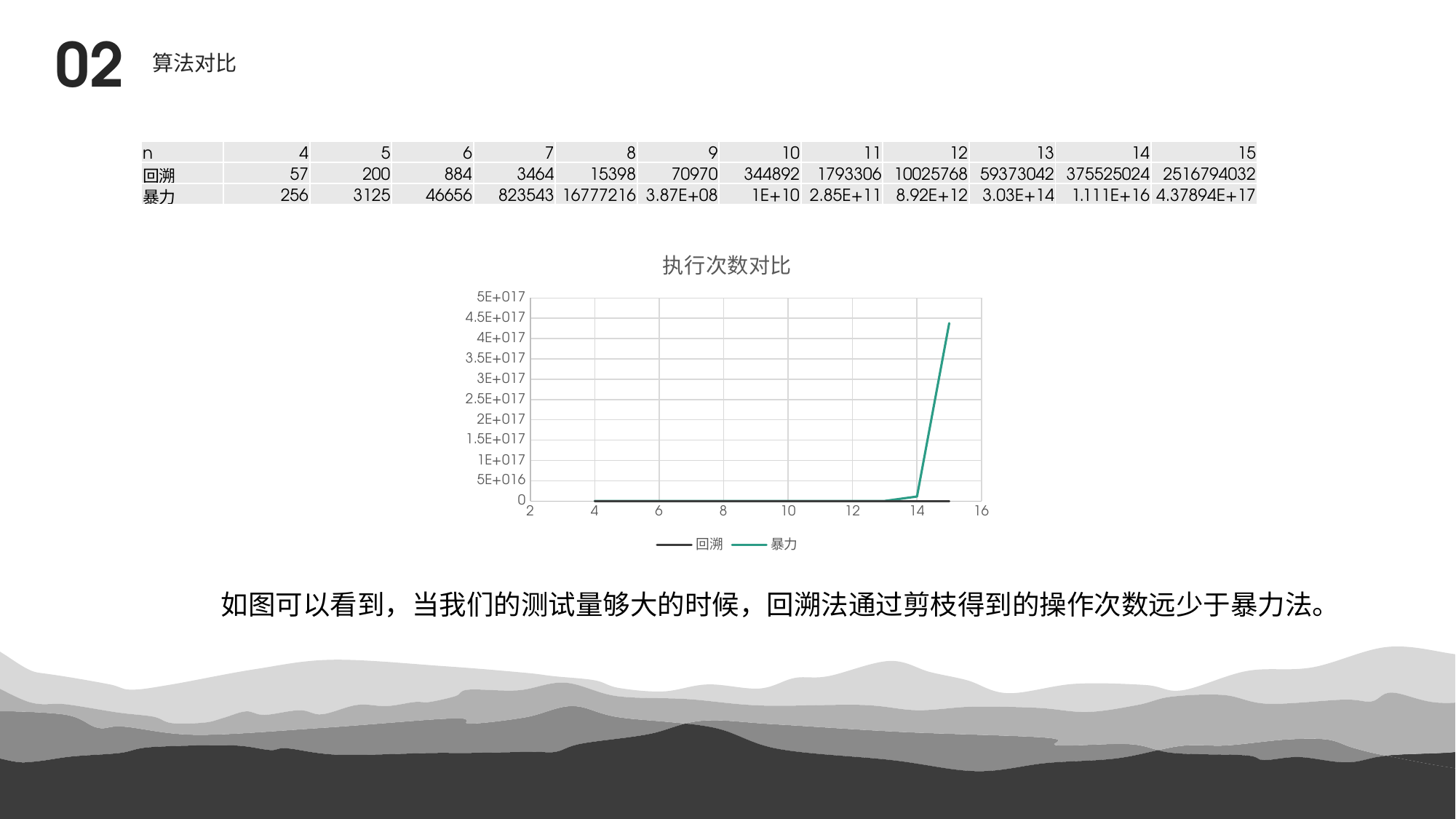

02
算法对比
| n | 4 | 5 | 6 | 7 | 8 | 9 | 10 | 11 | 12 | 13 | 14 | 15 |
| --- | --- | --- | --- | --- | --- | --- | --- | --- | --- | --- | --- | --- |
| 回溯 | 57 | 200 | 884 | 3464 | 15398 | 70970 | 344892 | 1793306 | 10025768 | 59373042 | 375525024 | 2516794032 |
| 暴力 | 256 | 3125 | 46656 | 823543 | 16777216 | 3.87E+08 | 1E+10 | 2.85E+11 | 8.92E+12 | 3.03E+14 | 1.111E+16 | 4.37894E+17 |

### Chart: 执行次数对比

| Category | 回溯 | 暴力 |
|---|---|---|
如图可以看到，当我们的测试量够大的时候，回溯法通过剪枝得到的操作次数远少于暴力法。